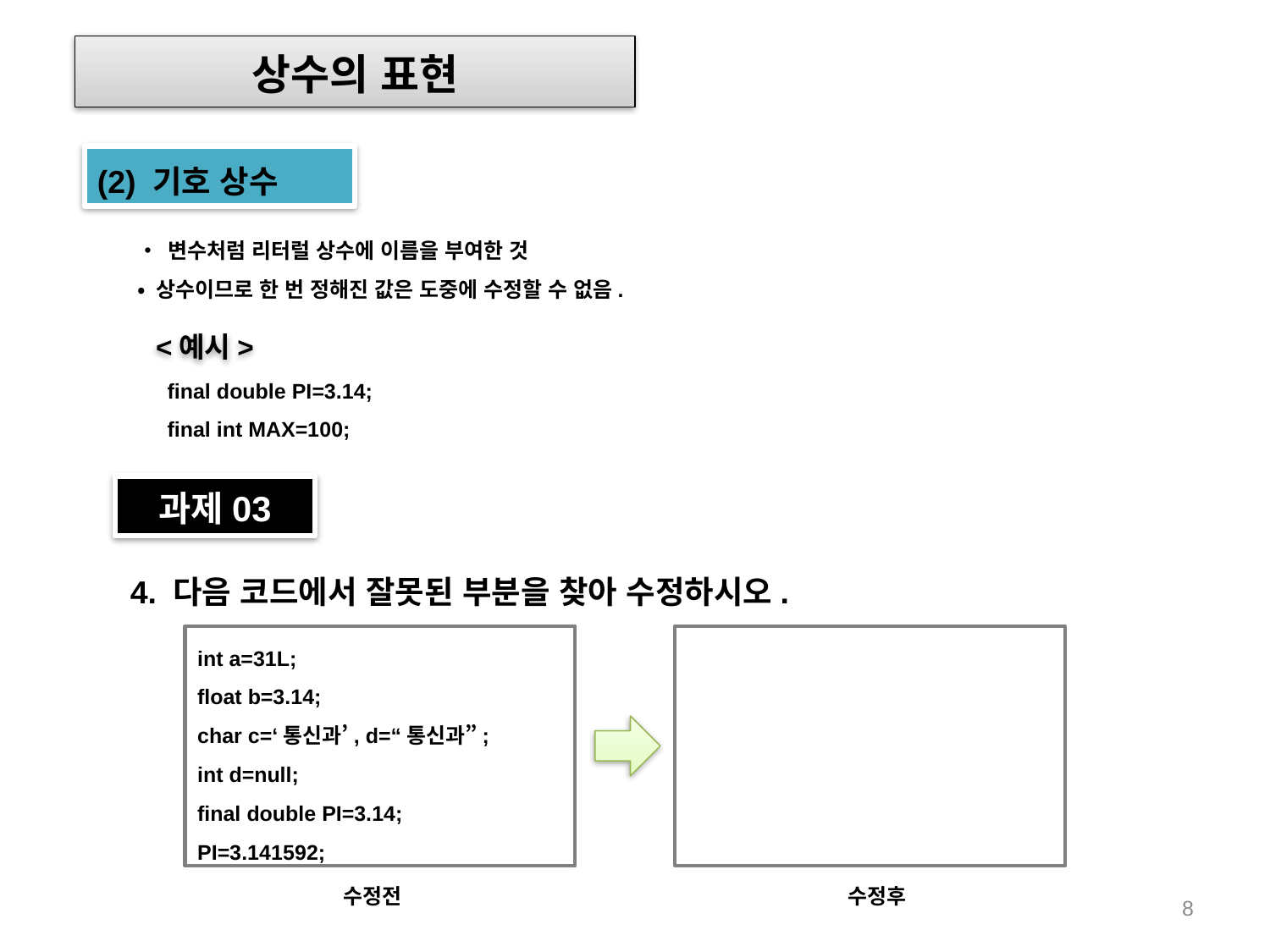

상수의 표현
(2) 기호 상수
• 변수처럼 리터럴 상수에 이름을 부여한 것
• 상수이므로 한 번 정해진 값은 도중에 수정할 수 없음.
<예시>
final double PI=3.14;
final int MAX=100;
과제03
4. 다음 코드에서 잘못된 부분을 찾아 수정하시오.
int a=31L;
float b=3.14;
char c=‘통신과’, d=“통신과”;
int d=null;
final double PI=3.14;
PI=3.141592;

수정전
수정후
8